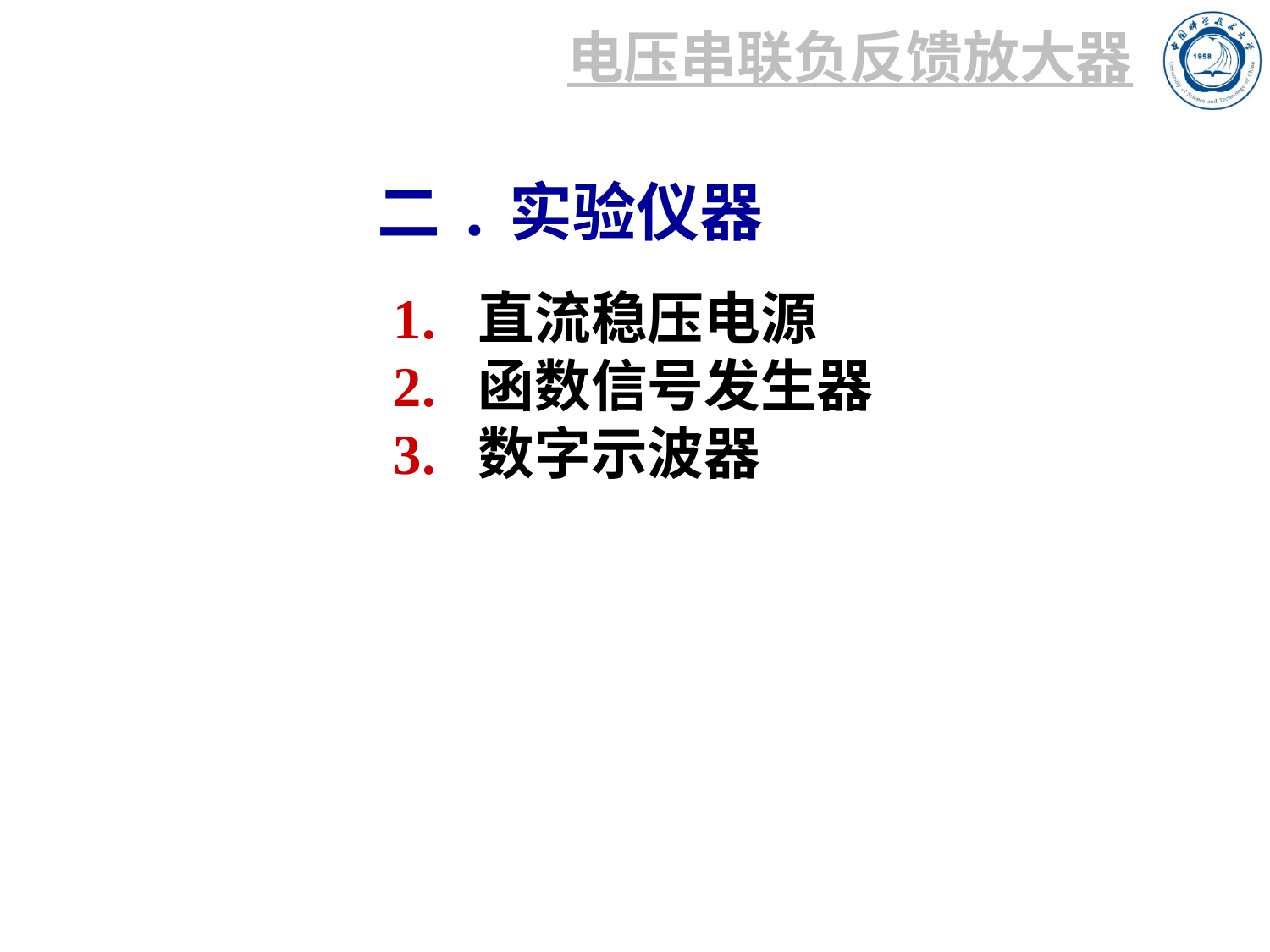

电压串联负反馈放大器
二.实验仪器
1.  直流稳压电源
2.  函数信号发生器
3.  数字示波器